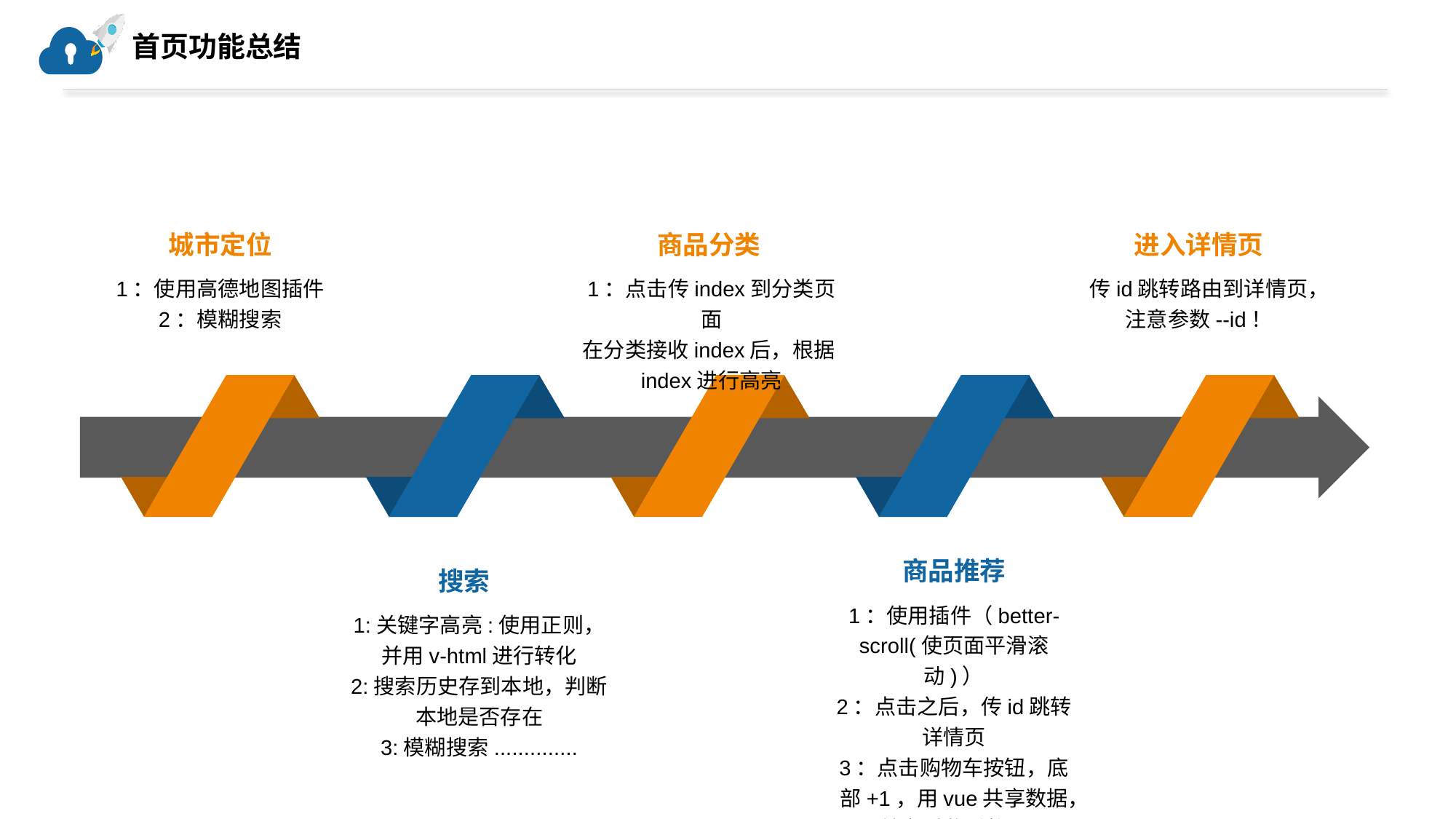

# 首页功能总结
城市定位
1：使用高德地图插件
2：模糊搜索
商品分类

进入详情页
传id跳转路由到详情页，
注意参数--id！
1：点击传index到分类页面
在分类接收index后，根据index进行高亮

商品推荐
1：使用插件（better-scroll(使页面平滑滚动)）
2：点击之后，传id跳转详情页
3：点击购物车按钮，底部+1，用vue共享数据，并实时监听数量
搜索
1:关键字高亮:使用正则，并用v-html进行转化
2:搜索历史存到本地，判断本地是否存在
3:模糊搜索..............